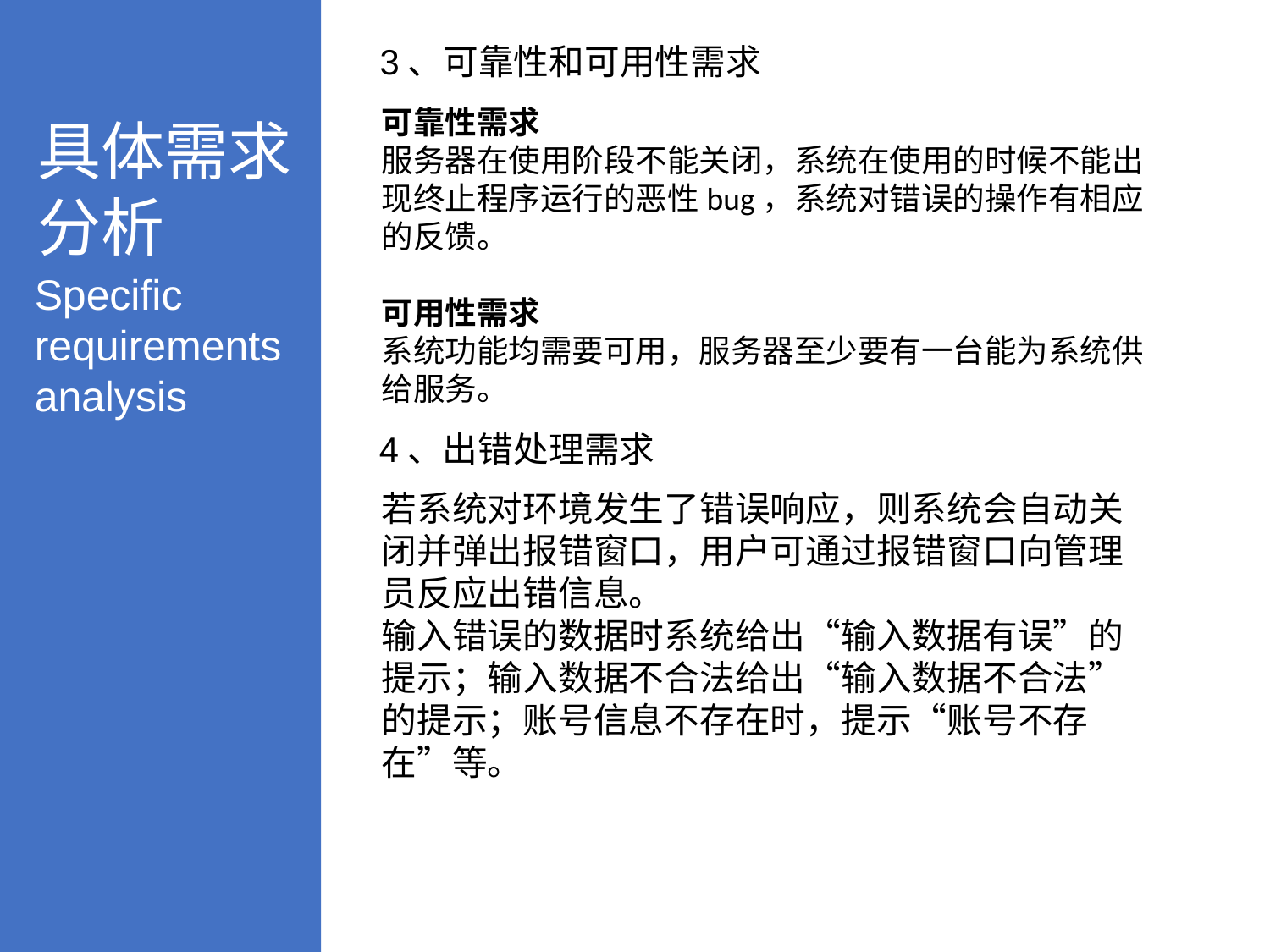

具体需求分析
Specific requirements
analysis
3、可靠性和可用性需求
可靠性需求
服务器在使用阶段不能关闭，系统在使用的时候不能出现终止程序运行的恶性bug，系统对错误的操作有相应的反馈。

可用性需求
系统功能均需要可用，服务器至少要有一台能为系统供给服务。
4、出错处理需求
若系统对环境发生了错误响应，则系统会自动关闭并弹出报错窗口，用户可通过报错窗口向管理员反应出错信息。
输入错误的数据时系统给出“输入数据有误”的提示；输入数据不合法给出“输入数据不合法”的提示；账号信息不存在时，提示“账号不存在”等。